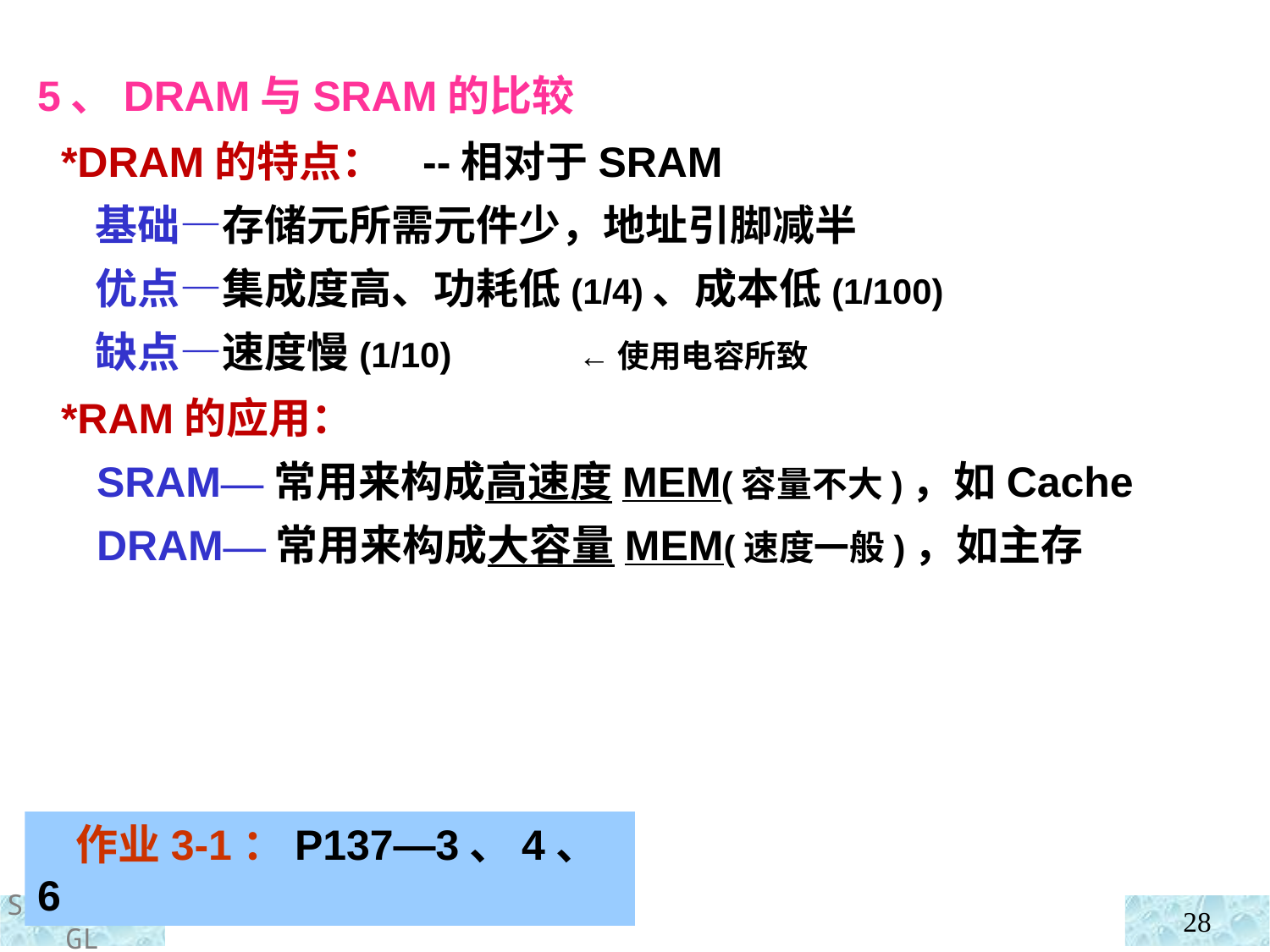

5、DRAM与SRAM的比较
  *DRAM的特点：   --相对于SRAM
     基础—存储元所需元件少，地址引脚减半
     优点—集成度高、功耗低(1/4)、成本低(1/100)
     缺点—速度慢(1/10)             ←使用电容所致
  *RAM的应用：
     SRAM—常用来构成高速度MEM(容量不大)，如Cache
     DRAM—常用来构成大容量MEM(速度一般)，如主存
   作业3-1：P137—3、4、6
28